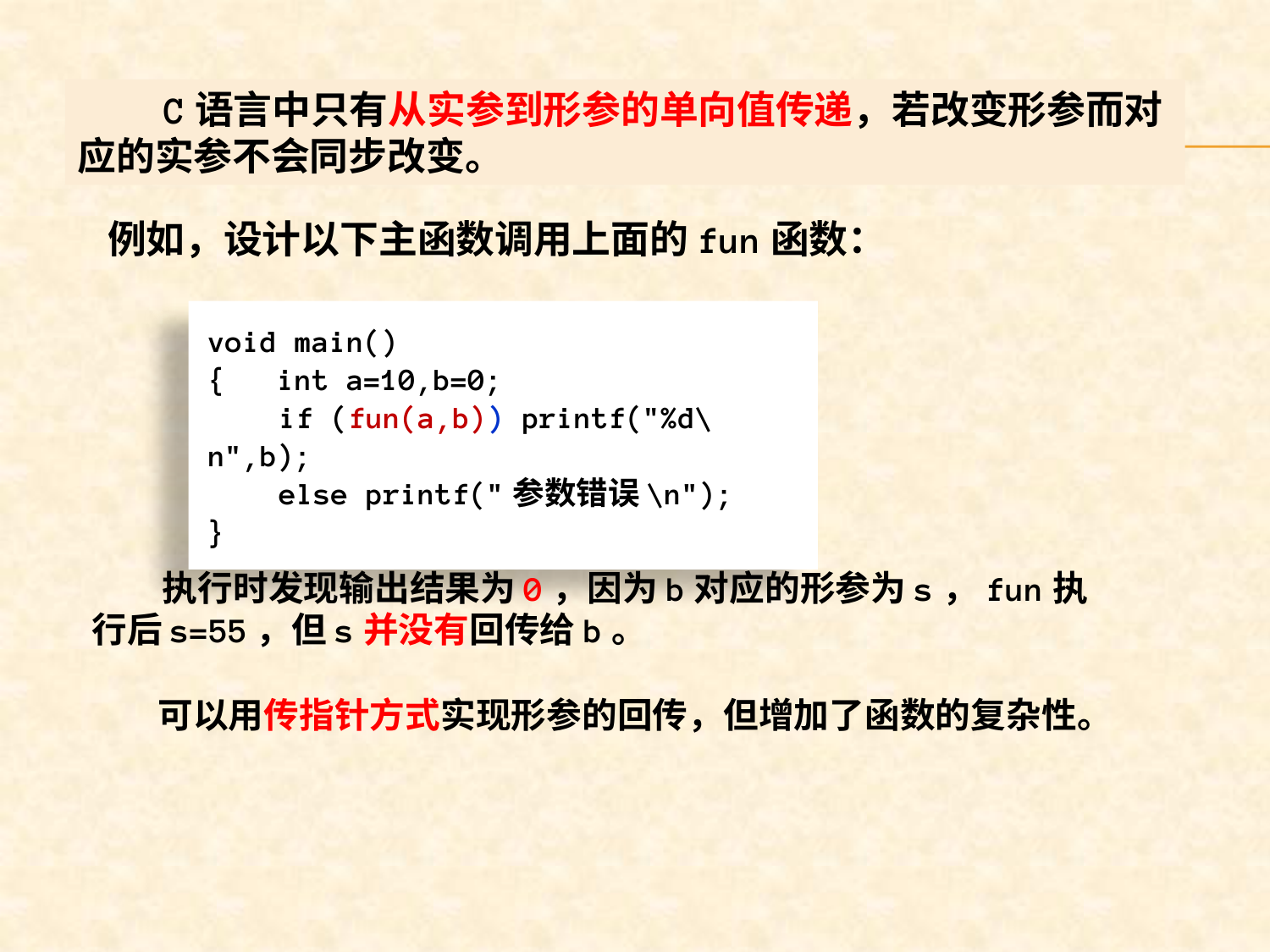

C语言中只有从实参到形参的单向值传递，若改变形参而对应的实参不会同步改变。
例如，设计以下主函数调用上面的fun函数：
void main()
{   int a=10,b=0;
　　if (fun(a,b)) printf("%d\n",b);
　　else printf("参数错误\n");
}
　　执行时发现输出结果为0，因为b对应的形参为s，fun执行后s=55，但s并没有回传给b。
　　可以用传指针方式实现形参的回传，但增加了函数的复杂性。